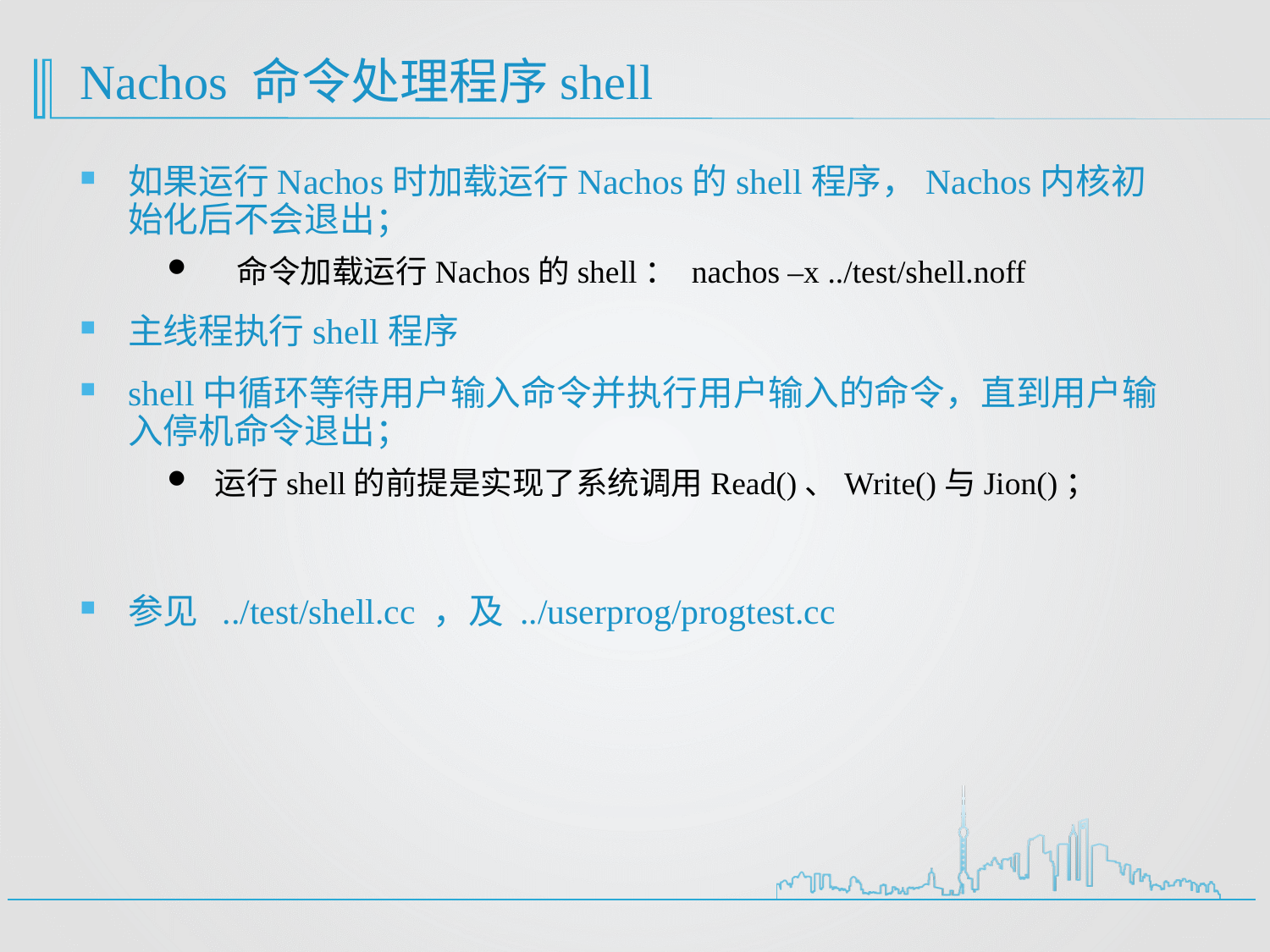

# Nachos 命令处理程序shell
如果运行Nachos时加载运行Nachos的shell程序，Nachos内核初始化后不会退出；
  命令加载运行Nachos的shell： nachos –x ../test/shell.noff
主线程执行shell程序
shell中循环等待用户输入命令并执行用户输入的命令，直到用户输入停机命令退出；
运行shell的前提是实现了系统调用Read()、Write()与Jion()；

参见  ../test/shell.cc ，及 ../userprog/progtest.cc